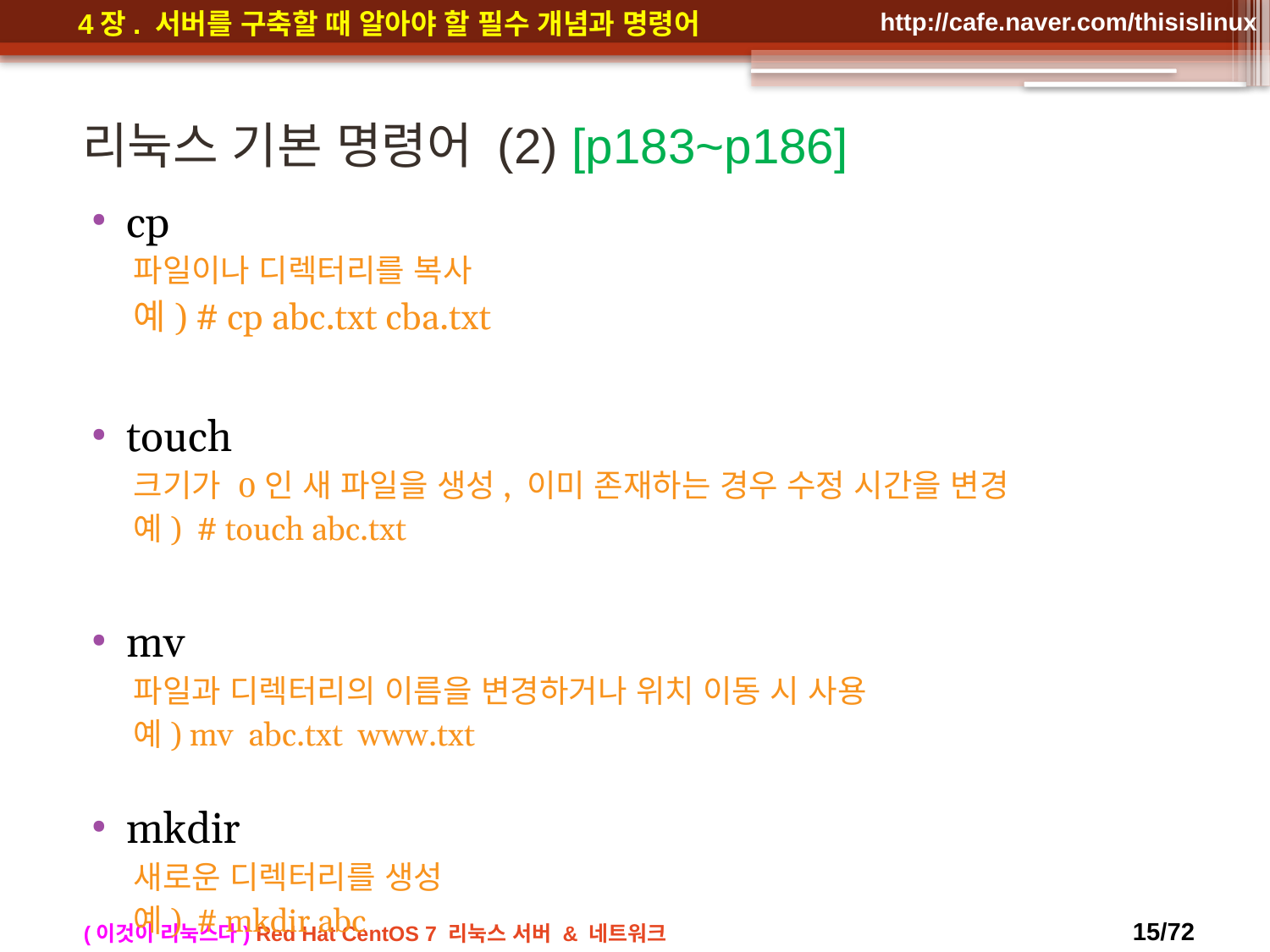

# 리눅스 기본 명령어 (2) [p183~p186]
cp
파일이나 디렉터리를 복사
예) # cp abc.txt cba.txt

touch
크기가 0인 새 파일을 생성, 이미 존재하는 경우 수정 시간을 변경
예)  # touch abc.txt

mv
파일과 디렉터리의 이름을 변경하거나 위치 이동 시 사용
예) mv  abc.txt  www.txt

mkdir
새로운 디렉터리를 생성
예)  # mkdir abc